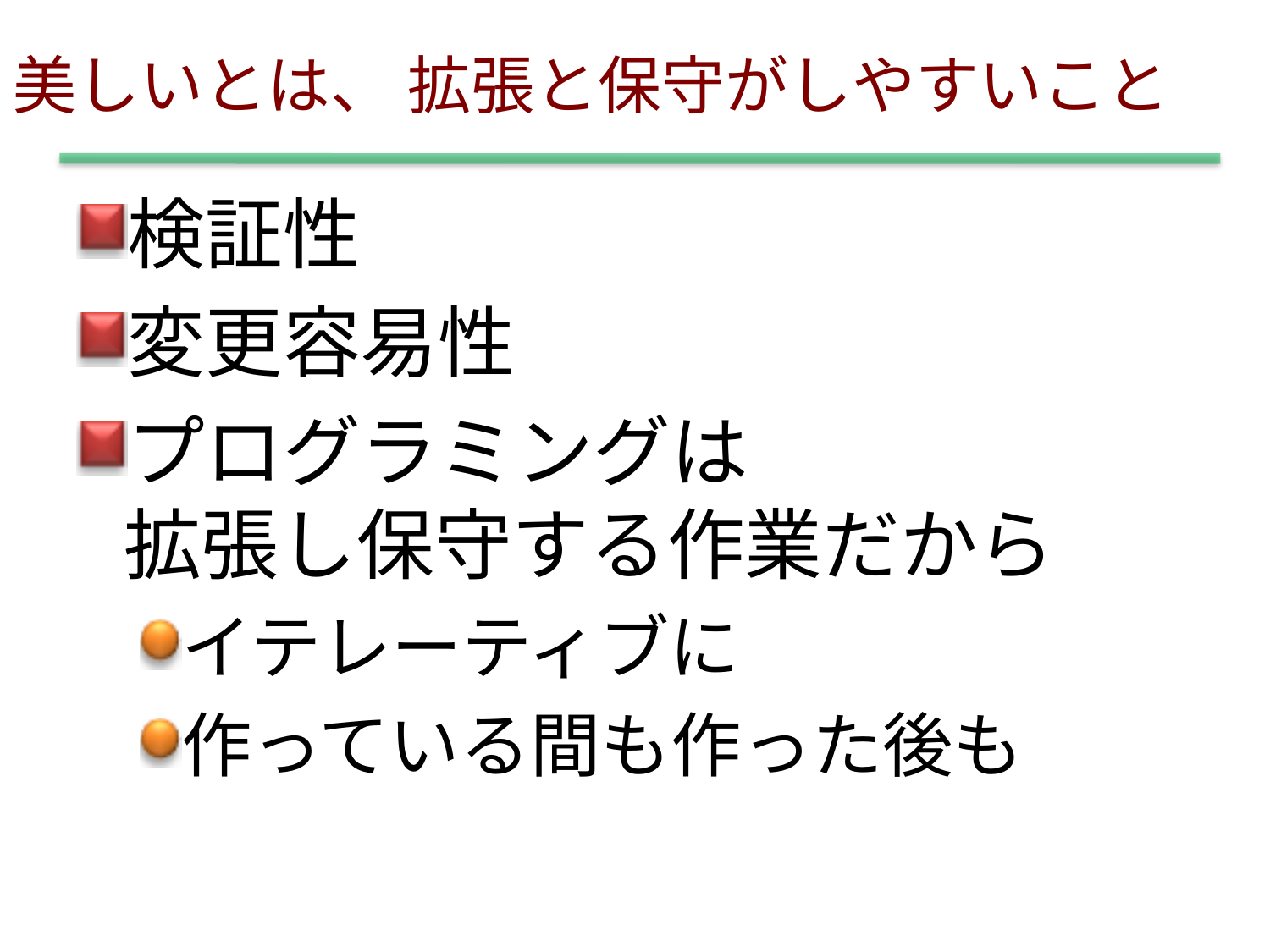

# 美しいとは、 拡張と保守がしやすいこと
検証性
変更容易性
プログラミングは
拡張し保守する作業だから
イテレーティブに
作っている間も作った後も